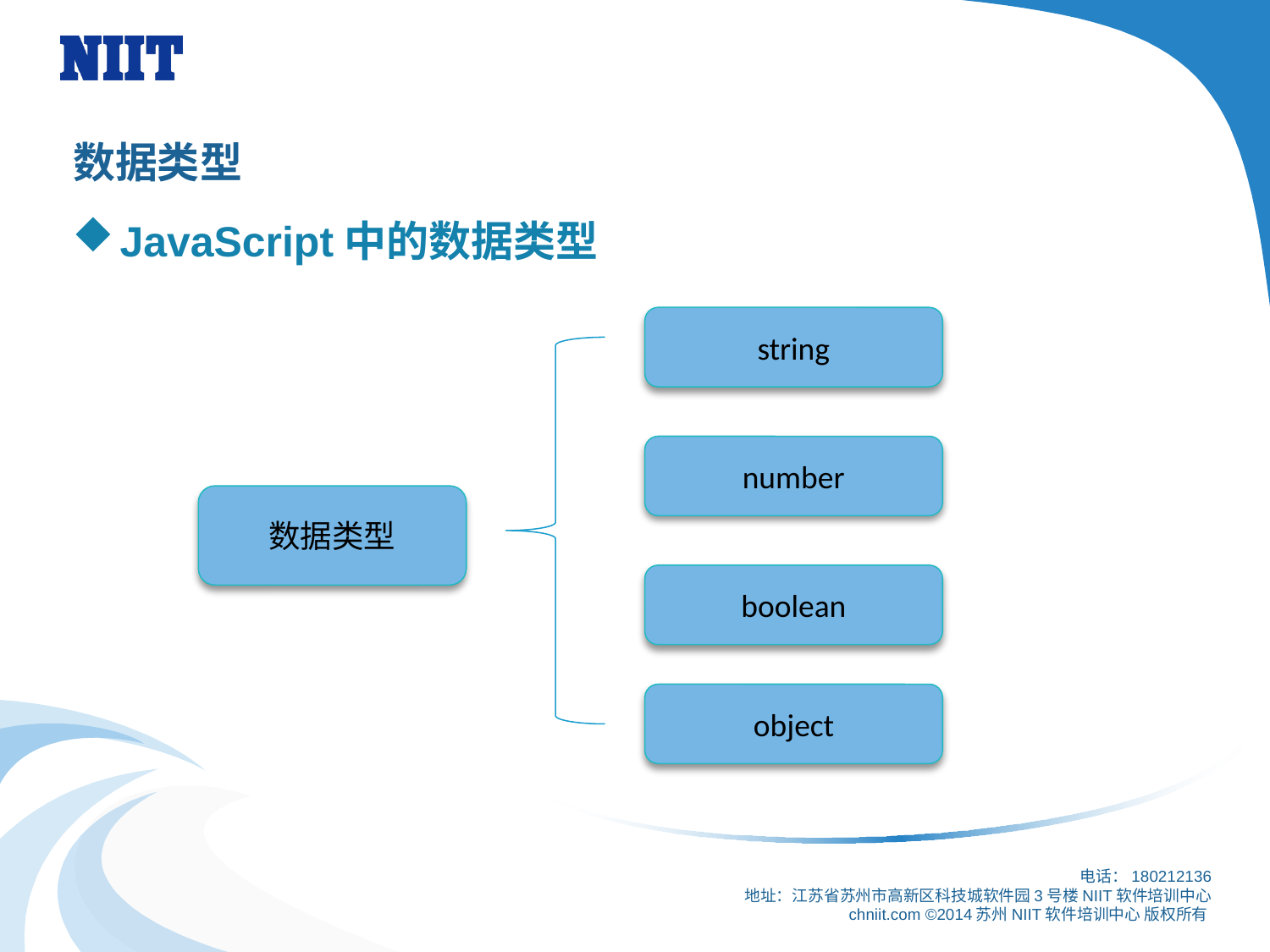

# 数据类型
JavaScript中的数据类型

string

number
数据类型
boolean
object